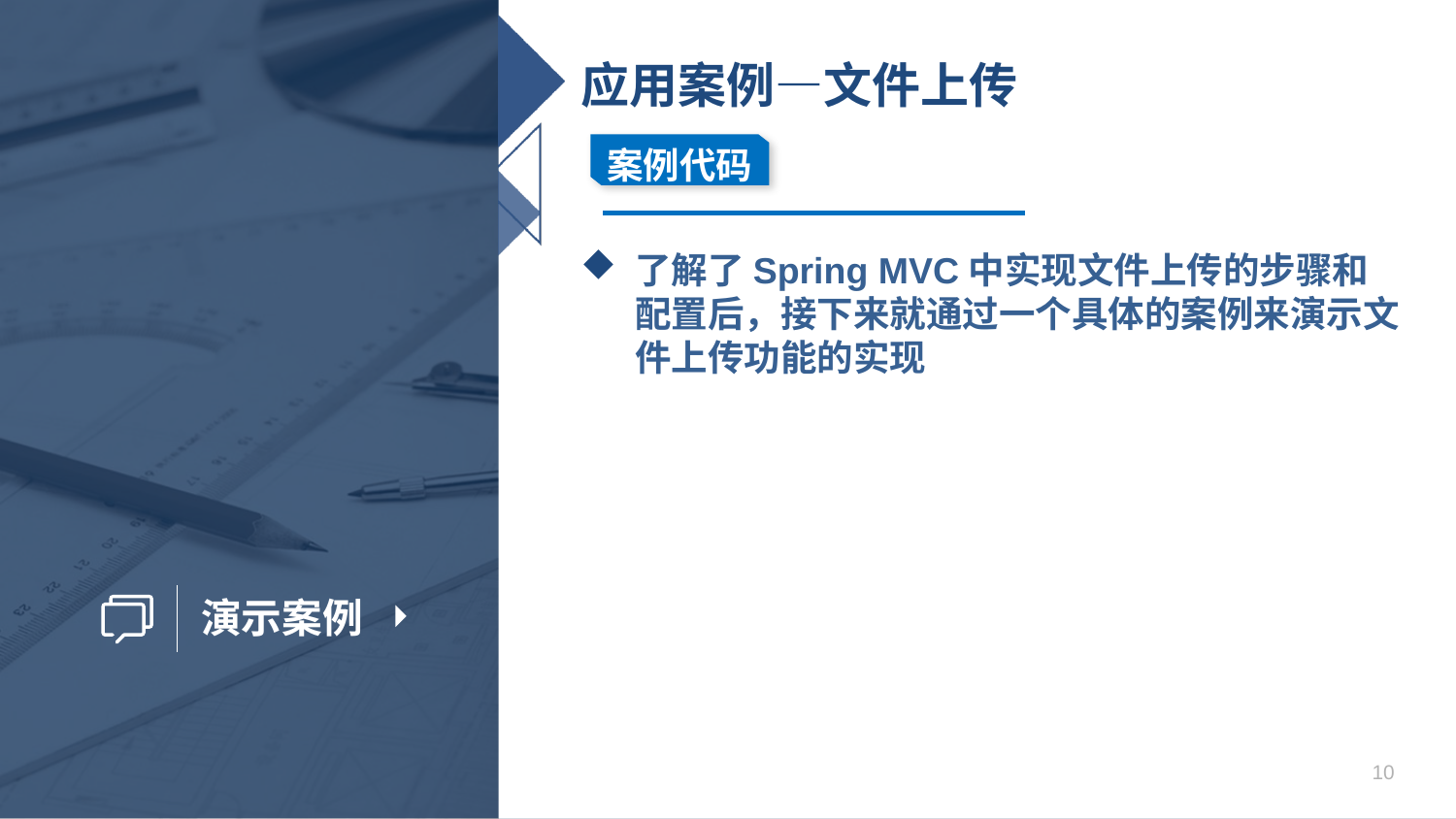

# 应用案例—文件上传
案例代码
了解了Spring MVC中实现文件上传的步骤和配置后，接下来就通过一个具体的案例来演示文件上传功能的实现
10